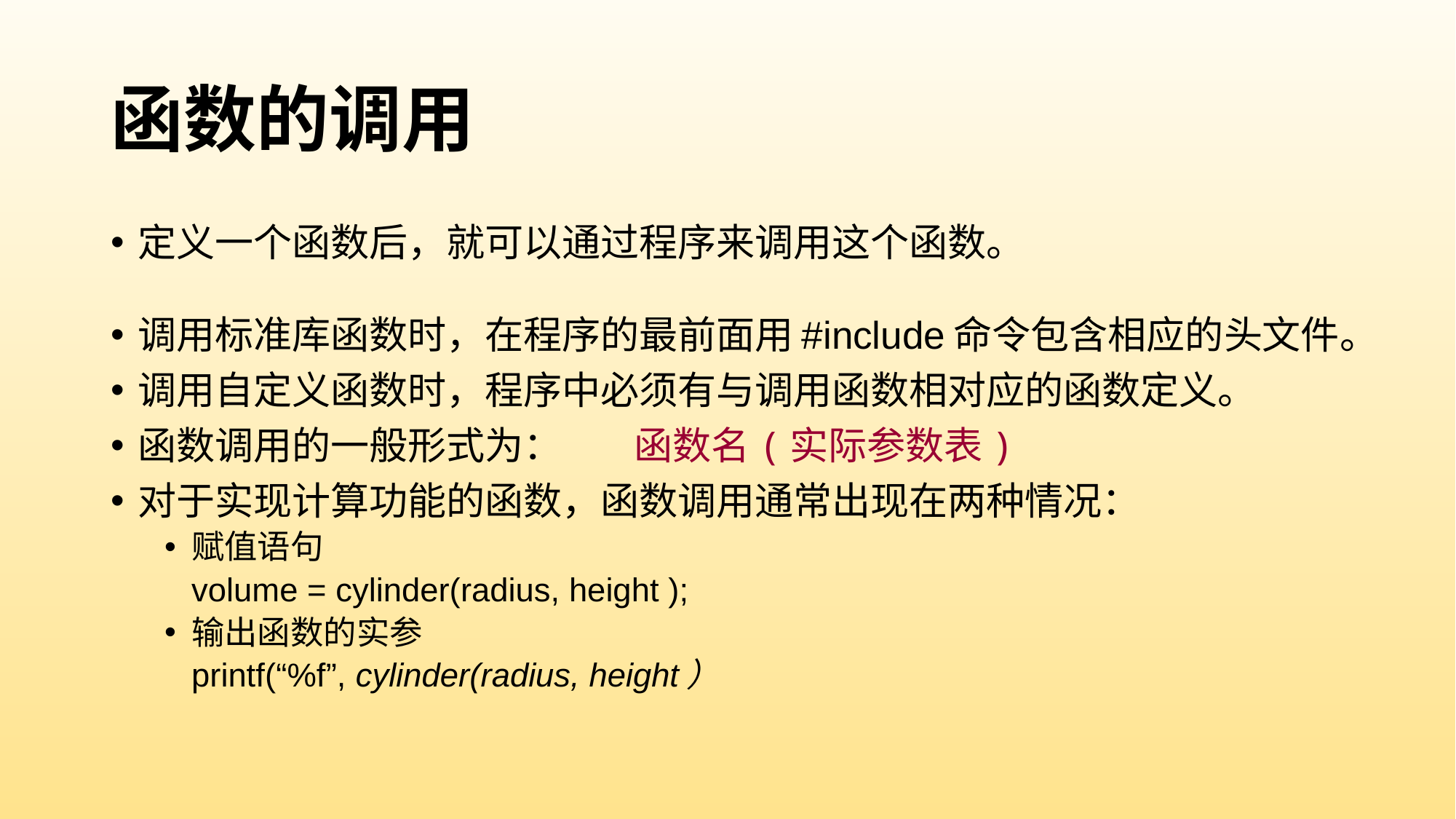

# 函数的调用
定义一个函数后，就可以通过程序来调用这个函数。

调用标准库函数时，在程序的最前面用#include命令包含相应的头文件。
调用自定义函数时，程序中必须有与调用函数相对应的函数定义。
函数调用的一般形式为：	函数名(实际参数表)
对于实现计算功能的函数，函数调用通常出现在两种情况：
赋值语句
		volume = cylinder(radius, height );
输出函数的实参
		printf(“%f”, cylinder(radius, height）